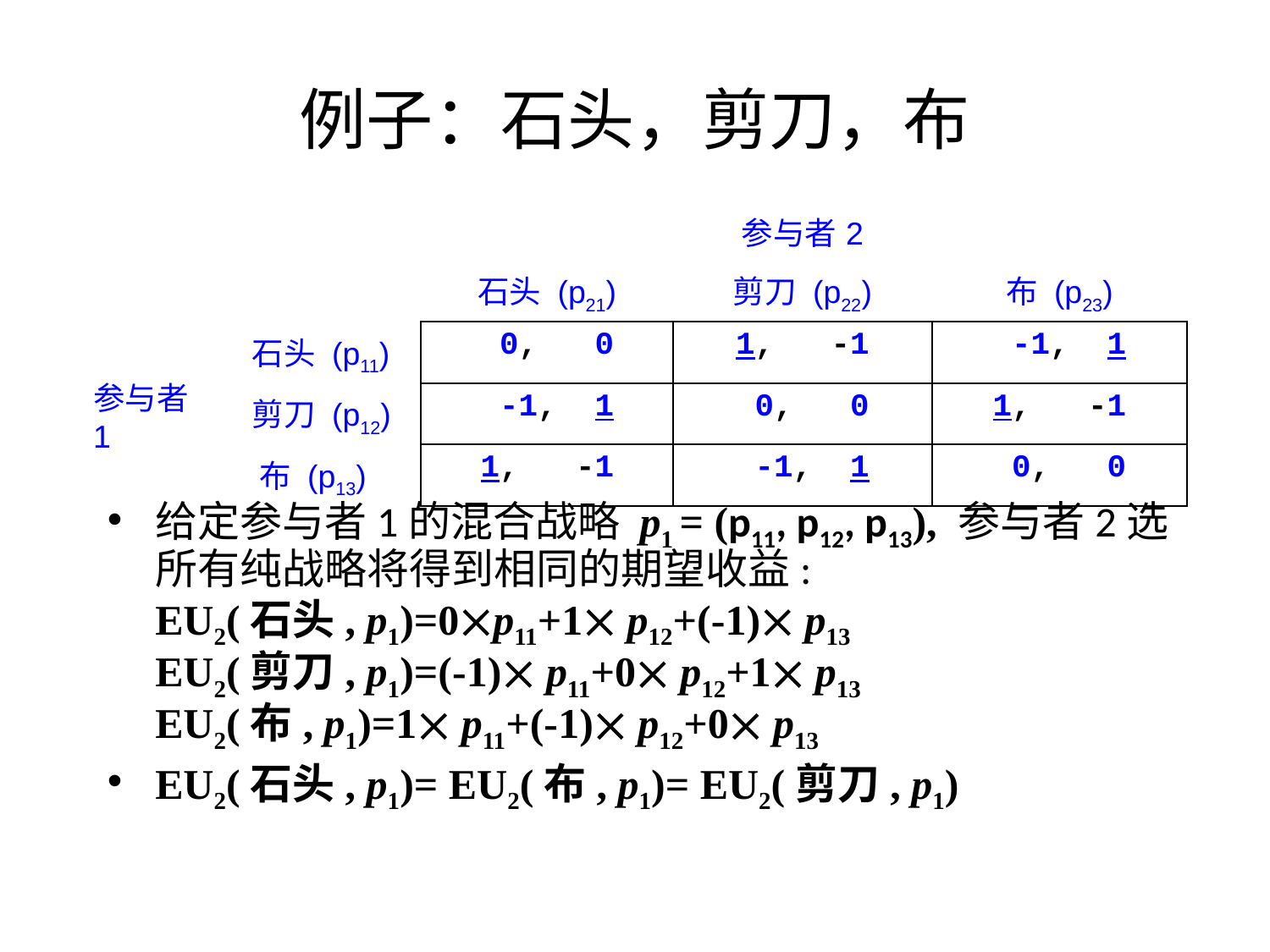

# 例子：石头，剪刀，布
|  |  |  | 参与者2 |  |
| --- | --- | --- | --- | --- |
|  |  | 石头 (p21) | 剪刀 (p22) | 布 (p23) |
| 参与者1 | 石头 (p11) | 0, 0 | 1, -1 | -1, 1 |
|  | 剪刀 (p12) | -1, 1 | 0, 0 | 1, -1 |
|  | 布 (p13) | 1, -1 | -1, 1 | 0, 0 |
给定参与者1的混合战略 p1 = (p11, p12, p13), 参与者2选所有纯战略将得到相同的期望收益:                               EU2(石头, p1)=0×p11+1× p12+(-1)× p13
EU2(剪刀, p1)=(-1)× p11+0× p12+1× p13
EU2(布, p1)=1× p11+(-1)× p12+0× p13
EU2(石头, p1)= EU2(布, p1)= EU2(剪刀, p1)